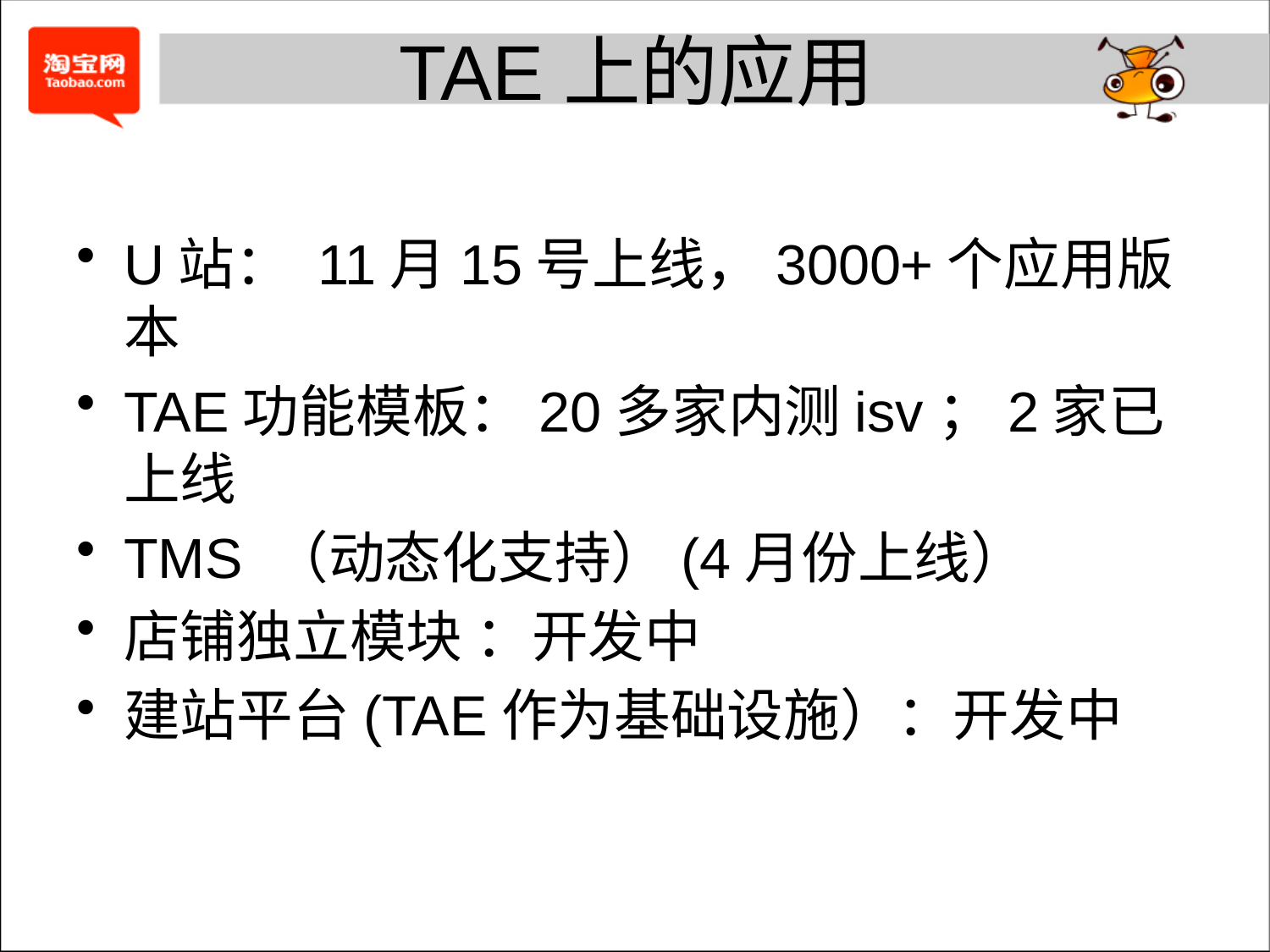

# TAE上的应用
U站： 11月15号上线，3000+个应用版本
TAE功能模板：20多家内测isv；2家已上线
TMS （动态化支持）(4月份上线）
店铺独立模块 ：开发中
建站平台(TAE作为基础设施）：开发中